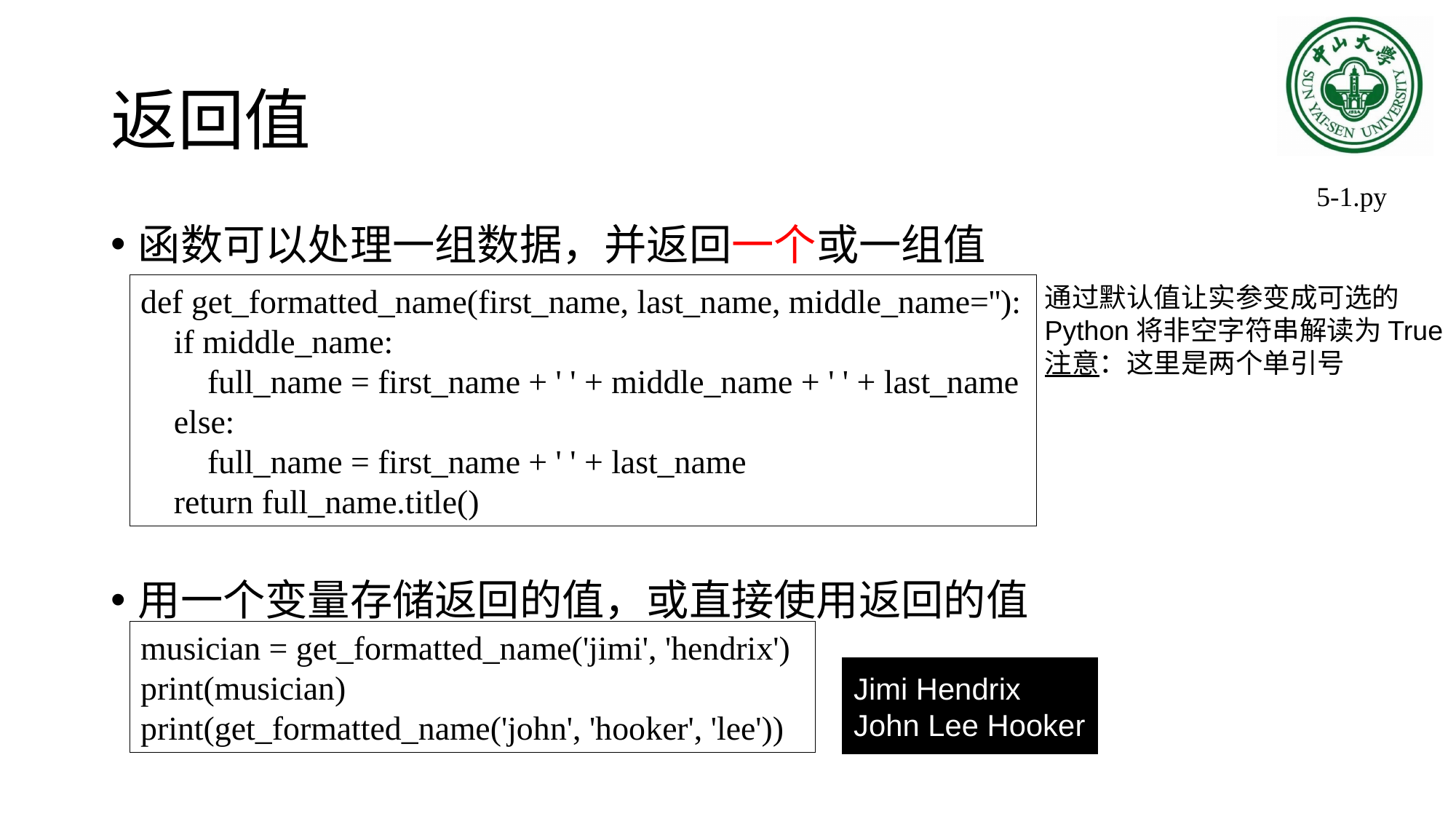

# 返回值
5-1.py
函数可以处理一组数据，并返回一个或一组值

用一个变量存储返回的值，或直接使用返回的值
def get_formatted_name(first_name, last_name, middle_name=''):
    if middle_name:
        full_name = first_name + ' ' + middle_name + ' ' + last_name
    else:
        full_name = first_name + ' ' + last_name
    return full_name.title()
通过默认值让实参变成可选的
Python将非空字符串解读为True
注意：这里是两个单引号

musician = get_formatted_name('jimi', 'hendrix')
print(musician)
print(get_formatted_name('john', 'hooker', 'lee'))
Jimi Hendrix
John Lee Hooker